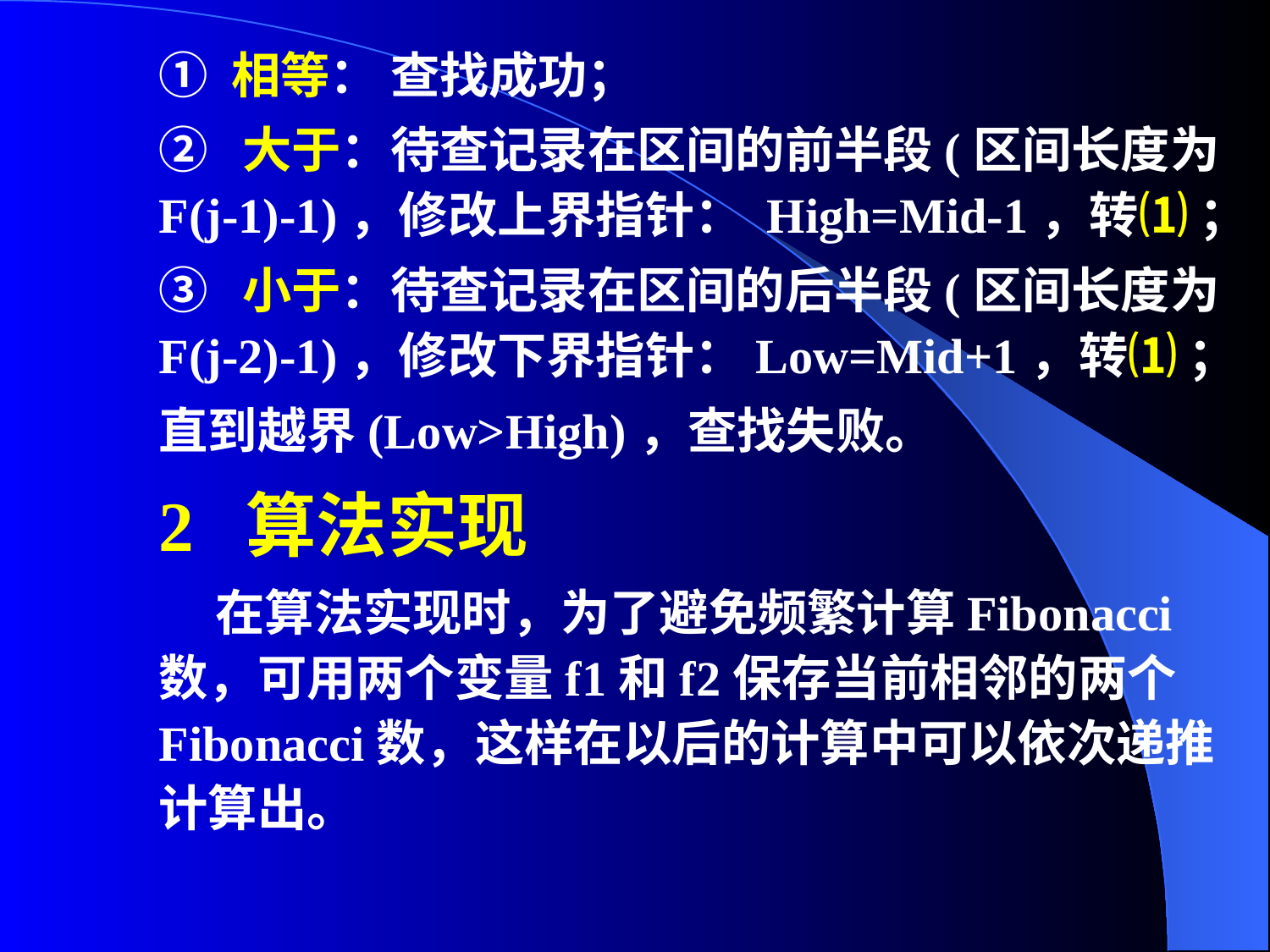

① 相等： 查找成功；
②  大于：待查记录在区间的前半段(区间长度为F(j-1)-1)，修改上界指针： High=Mid-1，转⑴ ；
③  小于：待查记录在区间的后半段(区间长度为F(j-2)-1)，修改下界指针：Low=Mid+1，转⑴ ；
直到越界(Low>High)，查找失败。
2  算法实现
    在算法实现时，为了避免频繁计算Fibonacci数，可用两个变量f1和f2保存当前相邻的两个Fibonacci数，这样在以后的计算中可以依次递推计算出。